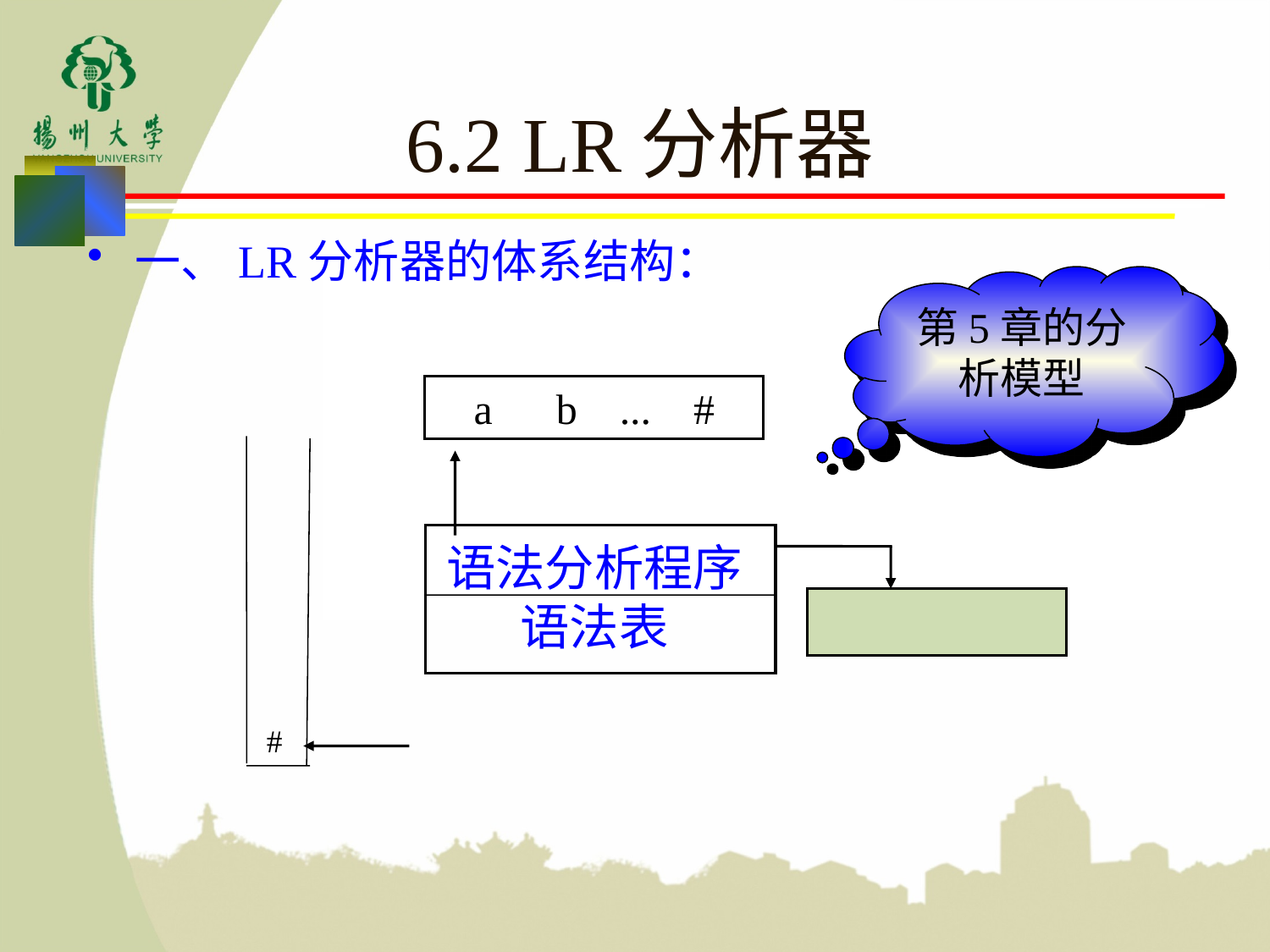

# 6.2 LR分析器
一、LR分析器的体系结构：
第5章的分析模型
a      b    ...    #

#

语法分析程序
语法表

6